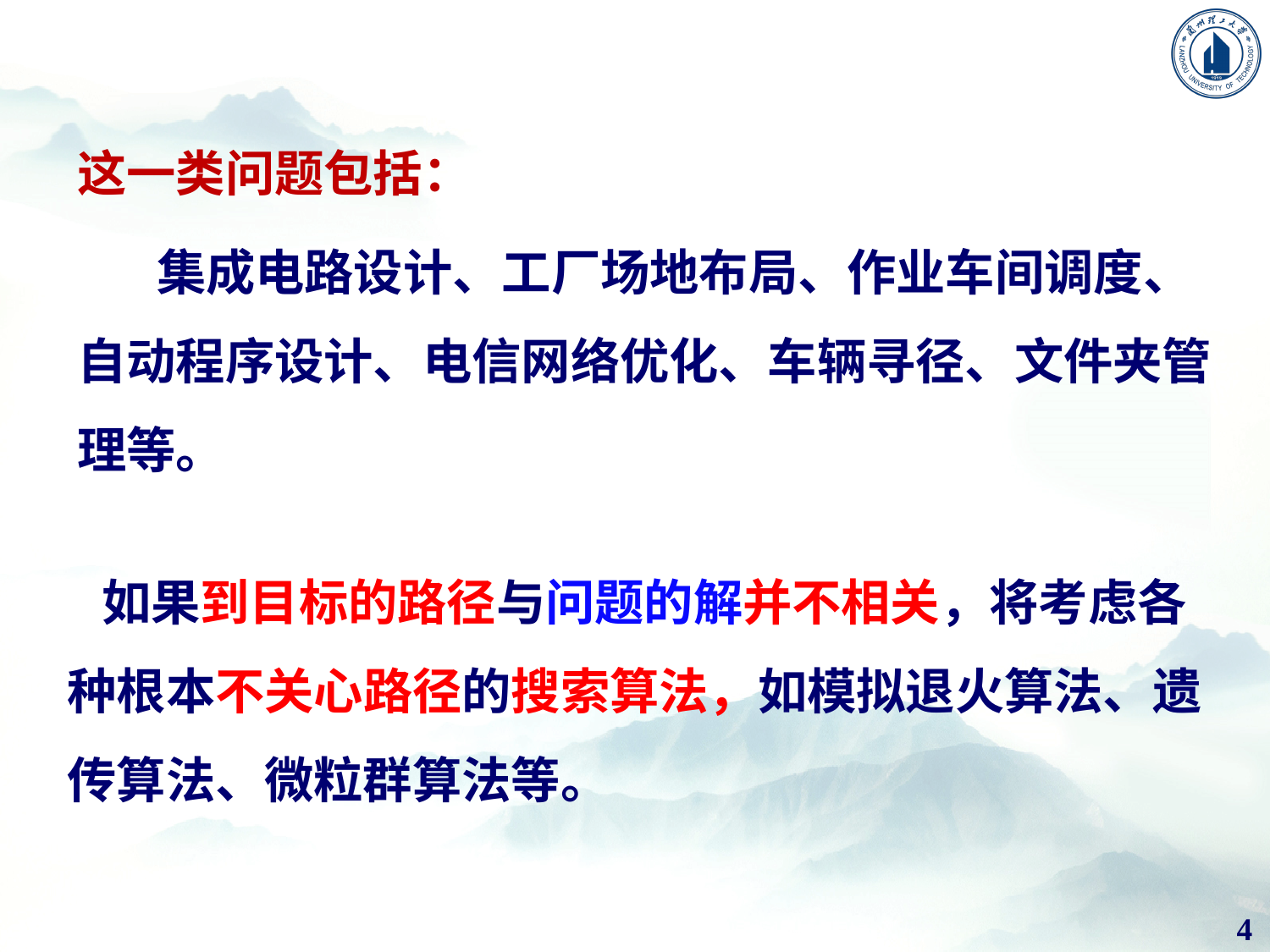

这一类问题包括：
      集成电路设计、工厂场地布局、作业车间调度、自动程序设计、电信网络优化、车辆寻径、文件夹管理等。
  如果到目标的路径与问题的解并不相关，将考虑各种根本不关心路径的搜索算法，如模拟退火算法、遗传算法、微粒群算法等。
4